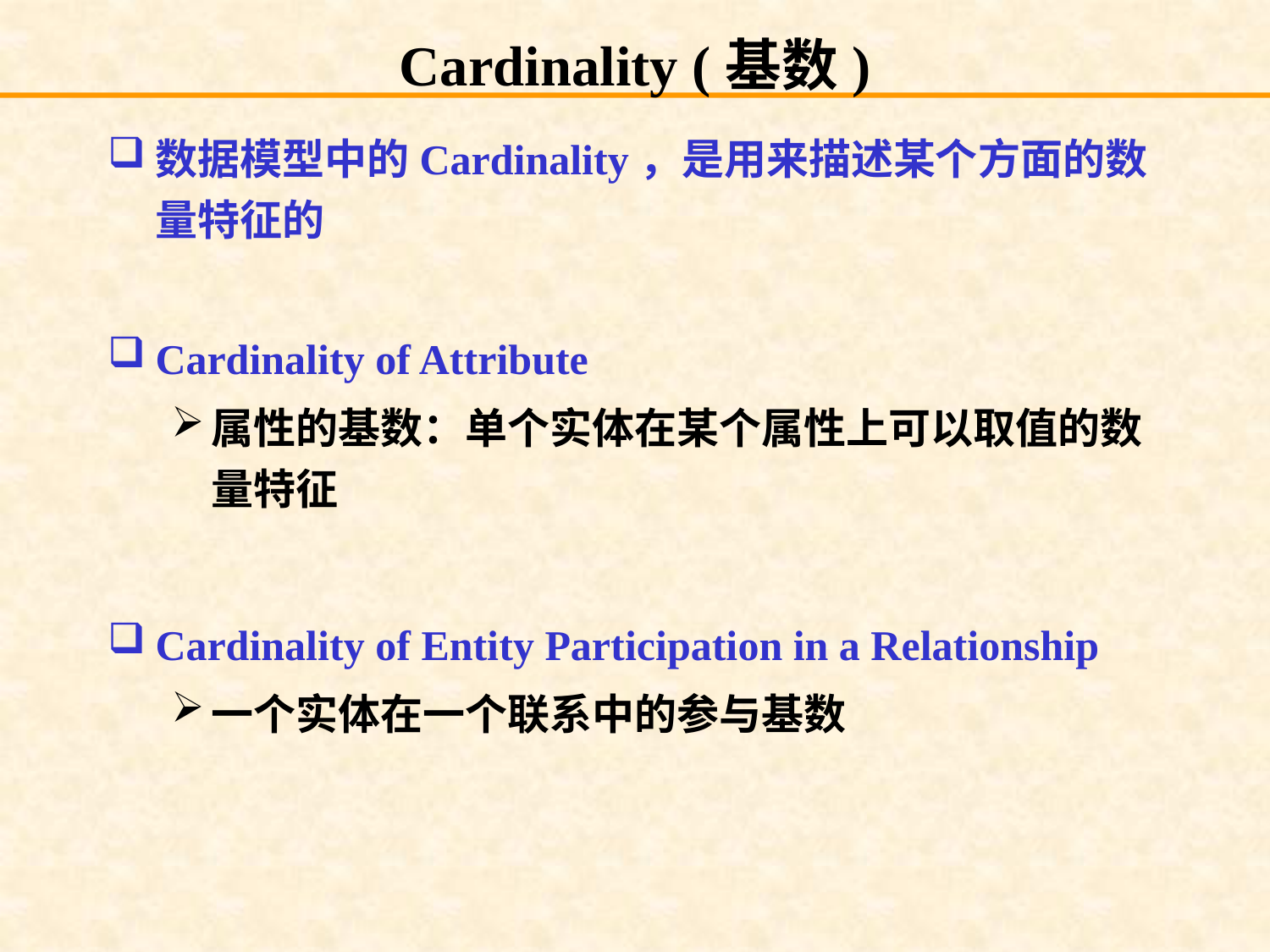

# Cardinality (基数)
数据模型中的Cardinality，是用来描述某个方面的数量特征的

Cardinality of Attribute
属性的基数：单个实体在某个属性上可以取值的数量特征

Cardinality of Entity Participation in a Relationship
一个实体在一个联系中的参与基数